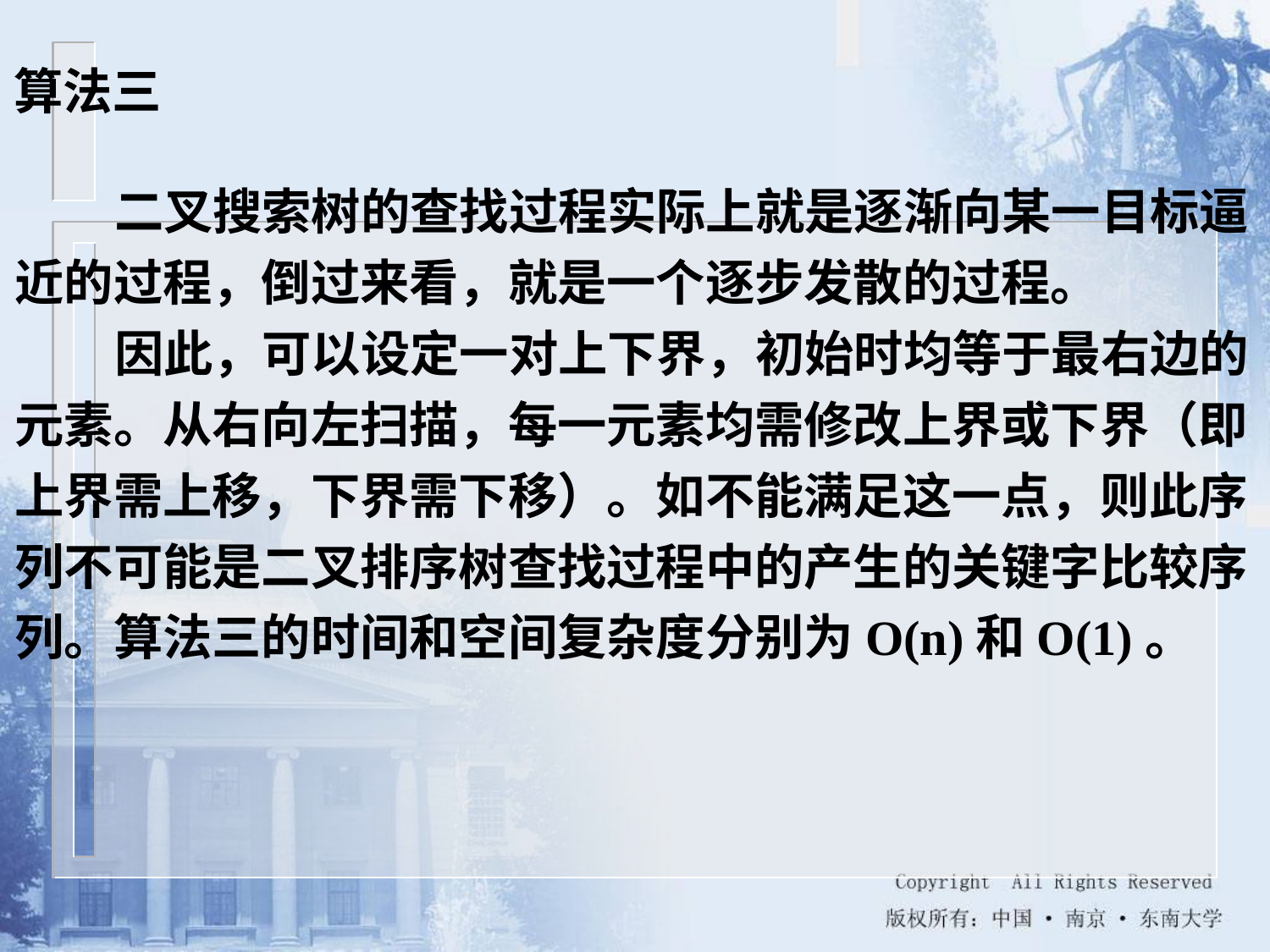

算法三
二叉搜索树的查找过程实际上就是逐渐向某一目标逼近的过程，倒过来看，就是一个逐步发散的过程。
因此，可以设定一对上下界，初始时均等于最右边的元素。从右向左扫描，每一元素均需修改上界或下界（即上界需上移，下界需下移）。如不能满足这一点，则此序列不可能是二叉排序树查找过程中的产生的关键字比较序列。算法三的时间和空间复杂度分别为O(n)和O(1)。